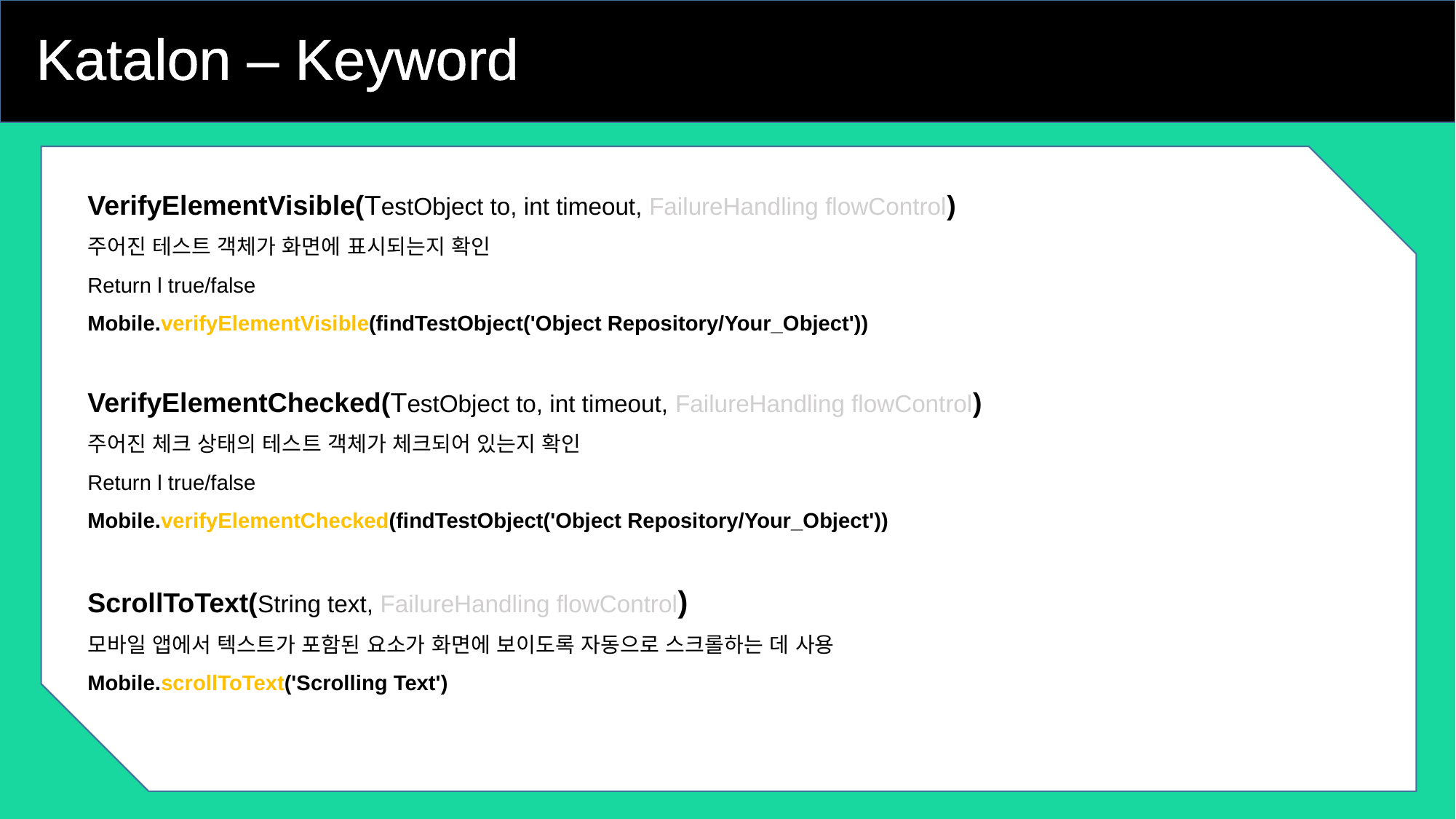

Katalon – Keyword

VerifyElementVisible(TestObject to, int timeout, FailureHandling flowControl)
주어진 테스트 객체가 화면에 표시되는지 확인
Return l true/false
Mobile.verifyElementVisible(findTestObject('Object Repository/Your_Object'))

VerifyElementChecked(TestObject to, int timeout, FailureHandling flowControl)
주어진 체크 상태의 테스트 객체가 체크되어 있는지 확인
Return l true/false
Mobile.verifyElementChecked(findTestObject('Object Repository/Your_Object'))

ScrollToText(String text, FailureHandling flowControl)
모바일 앱에서 텍스트가 포함된 요소가 화면에 보이도록 자동으로 스크롤하는 데 사용
Mobile.scrollToText('Scrolling Text')